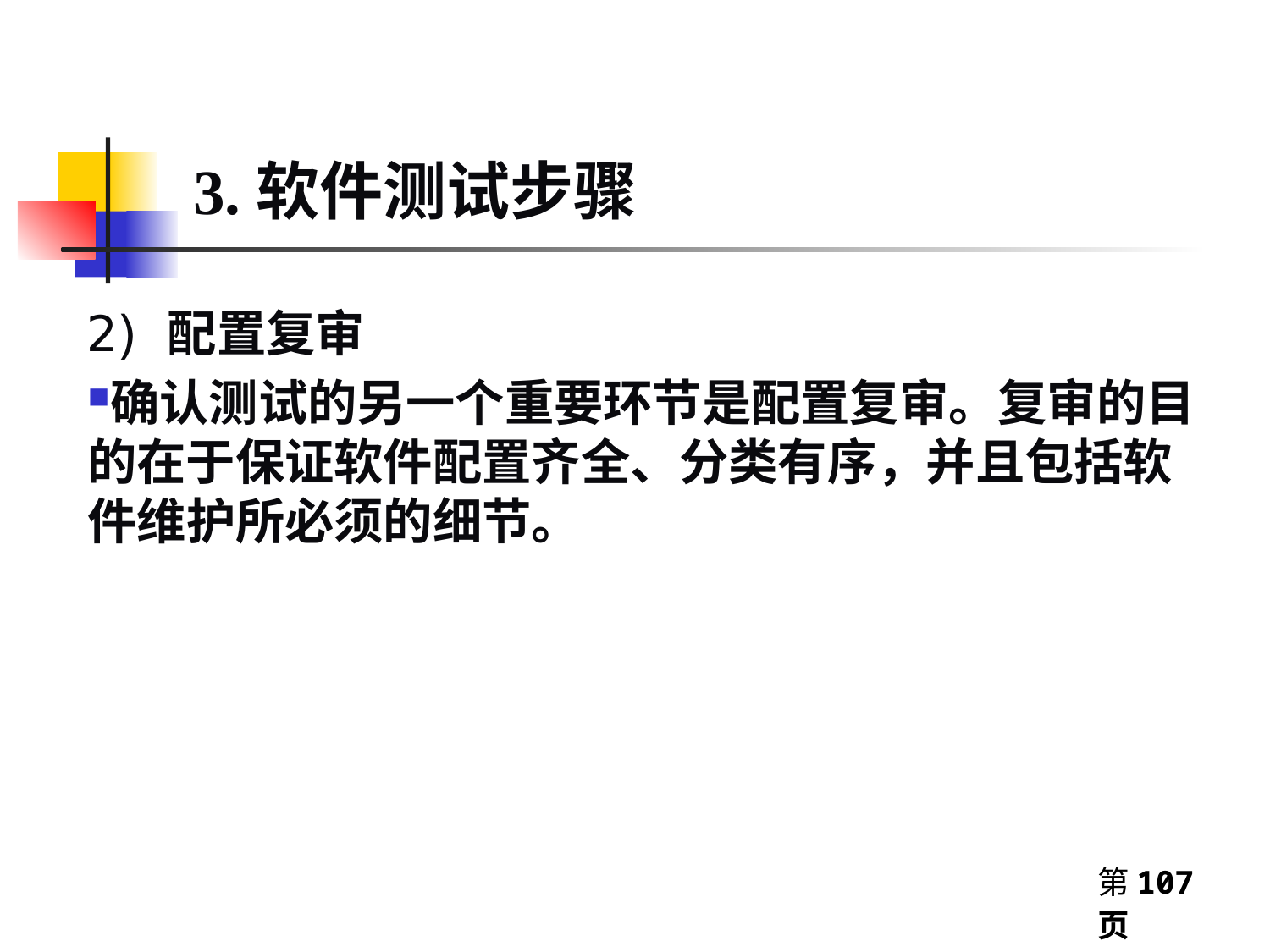

3.软件测试步骤
2) 配置复审
确认测试的另一个重要环节是配置复审。复审的目的在于保证软件配置齐全、分类有序，并且包括软件维护所必须的细节。